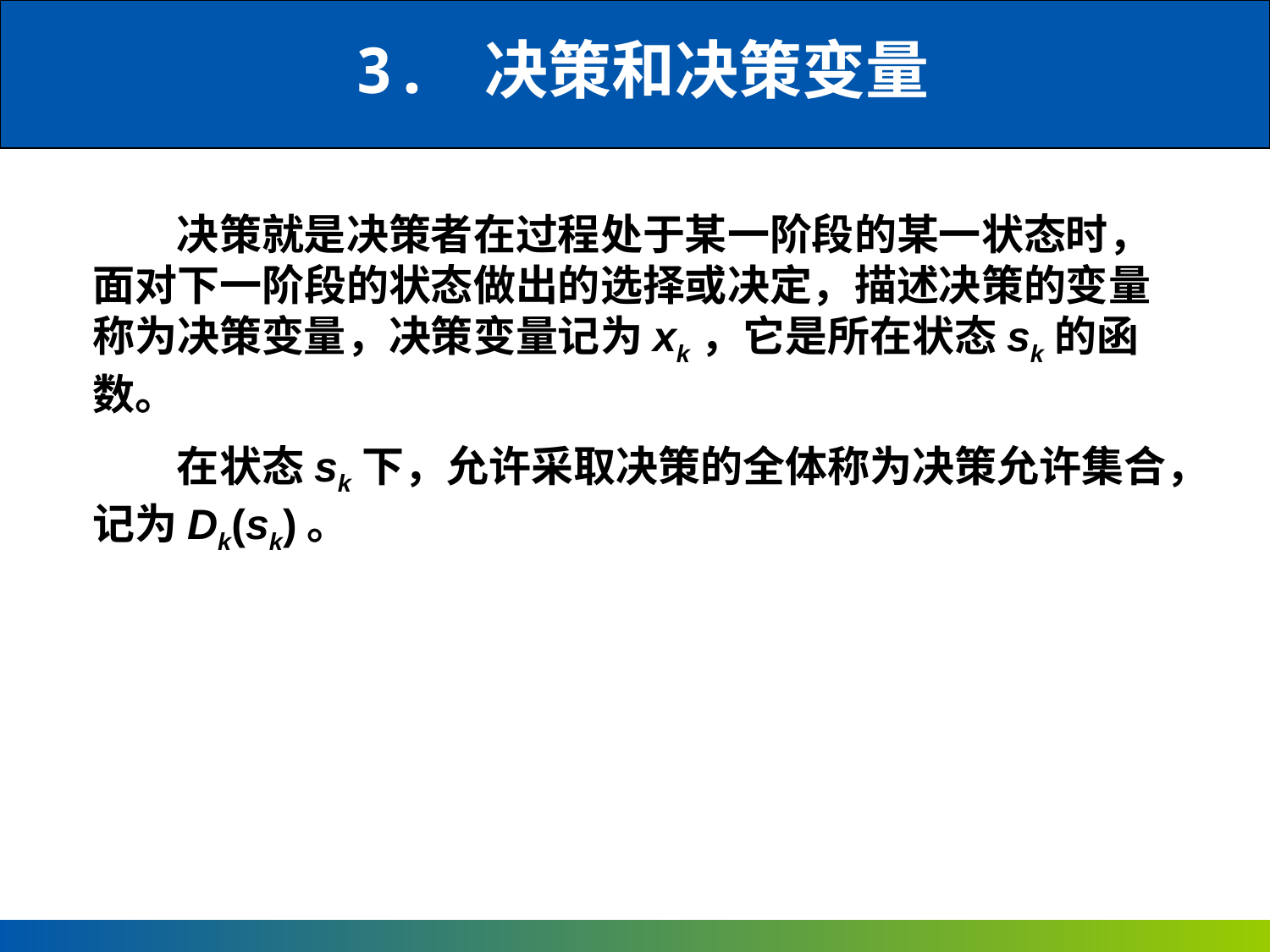

3. 决策和决策变量
　　决策就是决策者在过程处于某一阶段的某一状态时，面对下一阶段的状态做出的选择或决定，描述决策的变量称为决策变量，决策变量记为xk，它是所在状态sk的函数。
　　在状态sk下，允许采取决策的全体称为决策允许集合，记为Dk(sk)。